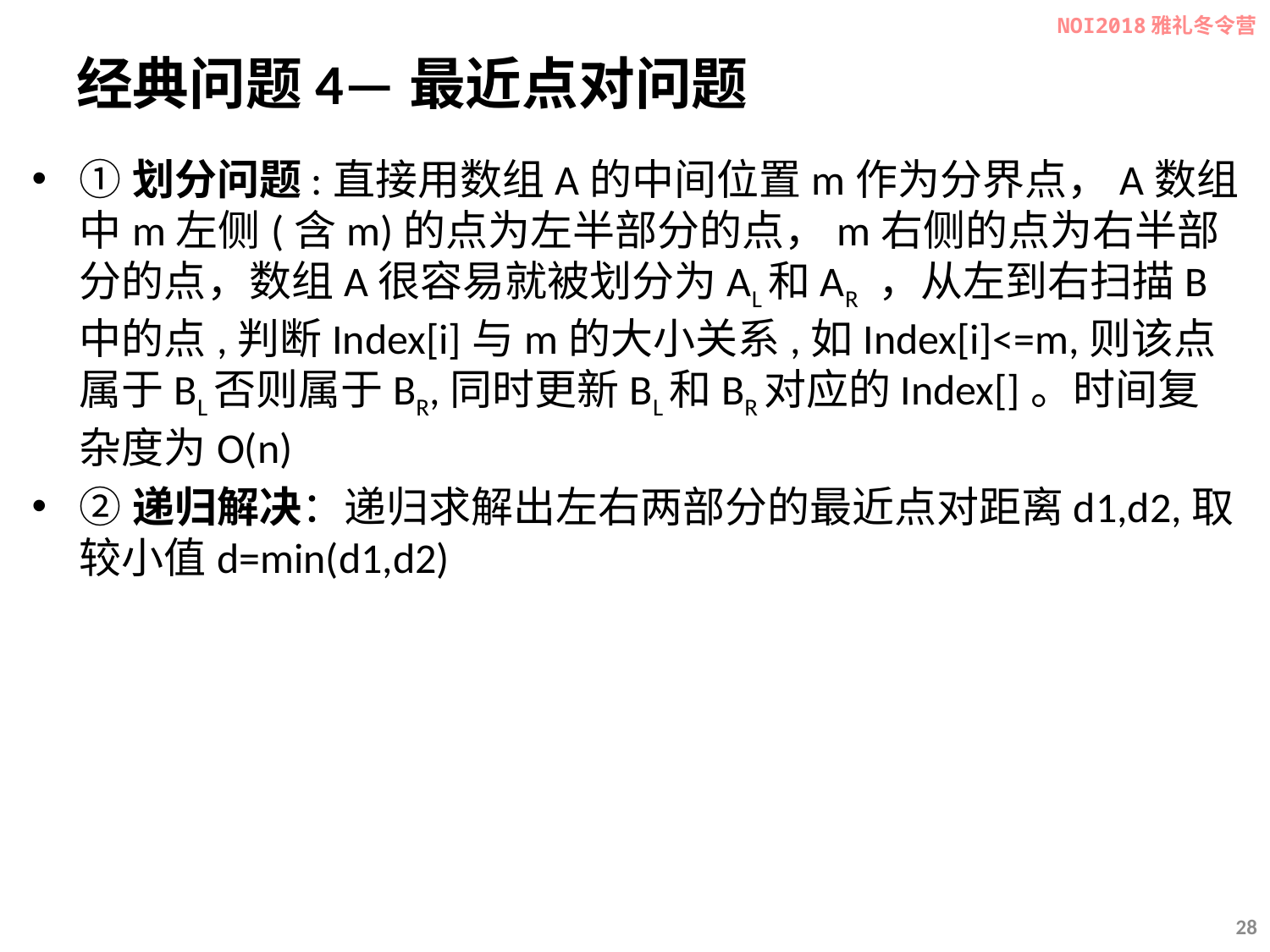

NOI2018雅礼冬令营
# 经典问题4—最近点对问题
①划分问题:直接用数组A的中间位置m作为分界点，A数组中m左侧(含m)的点为左半部分的点，m右侧的点为右半部分的点，数组A很容易就被划分为AL和AR ，从左到右扫描B中的点,判断Index[i]与m的大小关系,如Index[i]<=m,则该点属于BL否则属于BR,同时更新BL和BR对应的Index[]。时间复杂度为O(n)
②递归解决：递归求解出左右两部分的最近点对距离d1,d2,取较小值d=min(d1,d2)

28